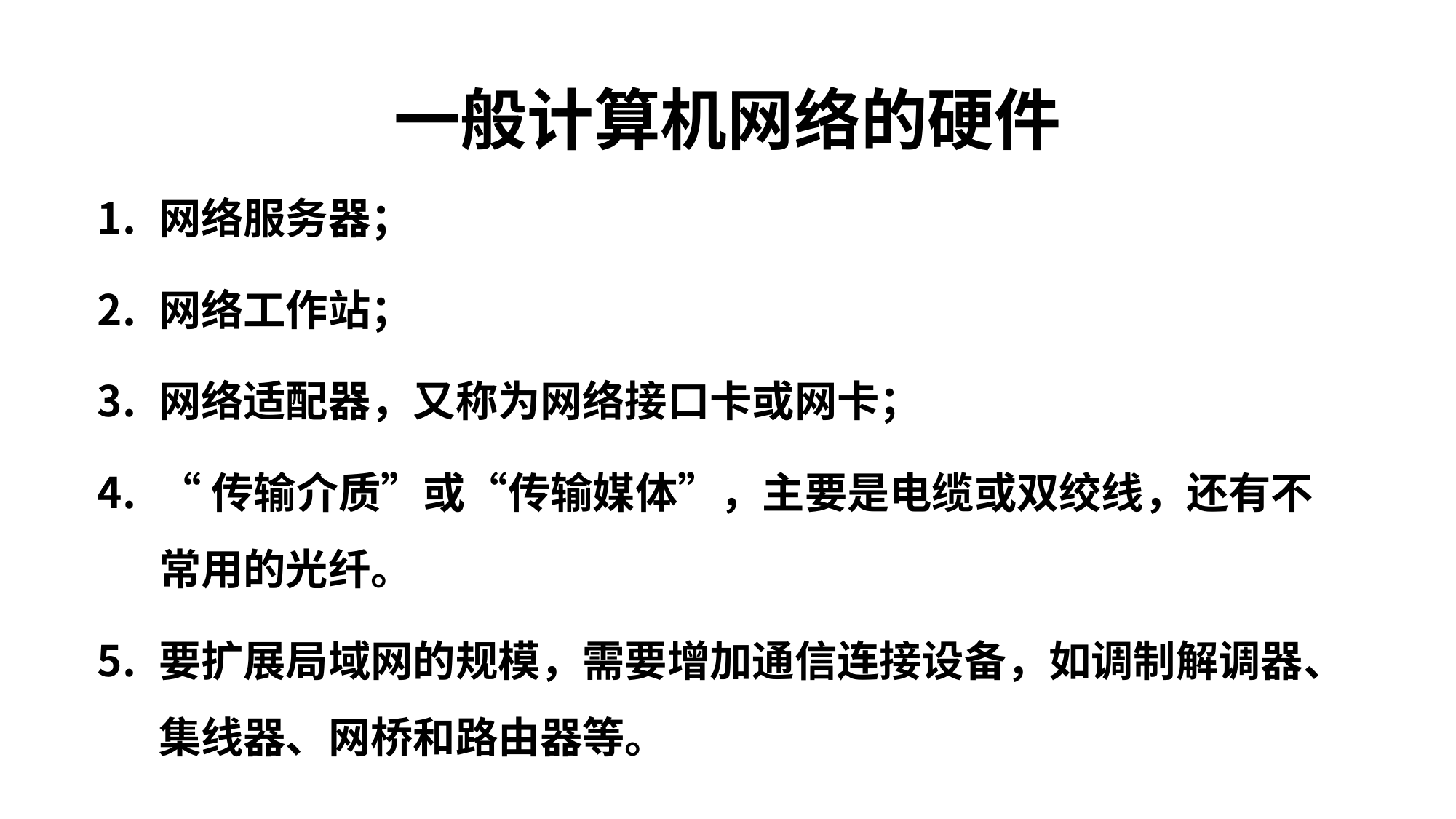

# 一般计算机网络的硬件
网络服务器；
网络工作站；
网络适配器，又称为网络接口卡或网卡；
“传输介质”或“传输媒体”，主要是电缆或双绞线，还有不常用的光纤。
要扩展局域网的规模，需要增加通信连接设备，如调制解调器、集线器、网桥和路由器等。